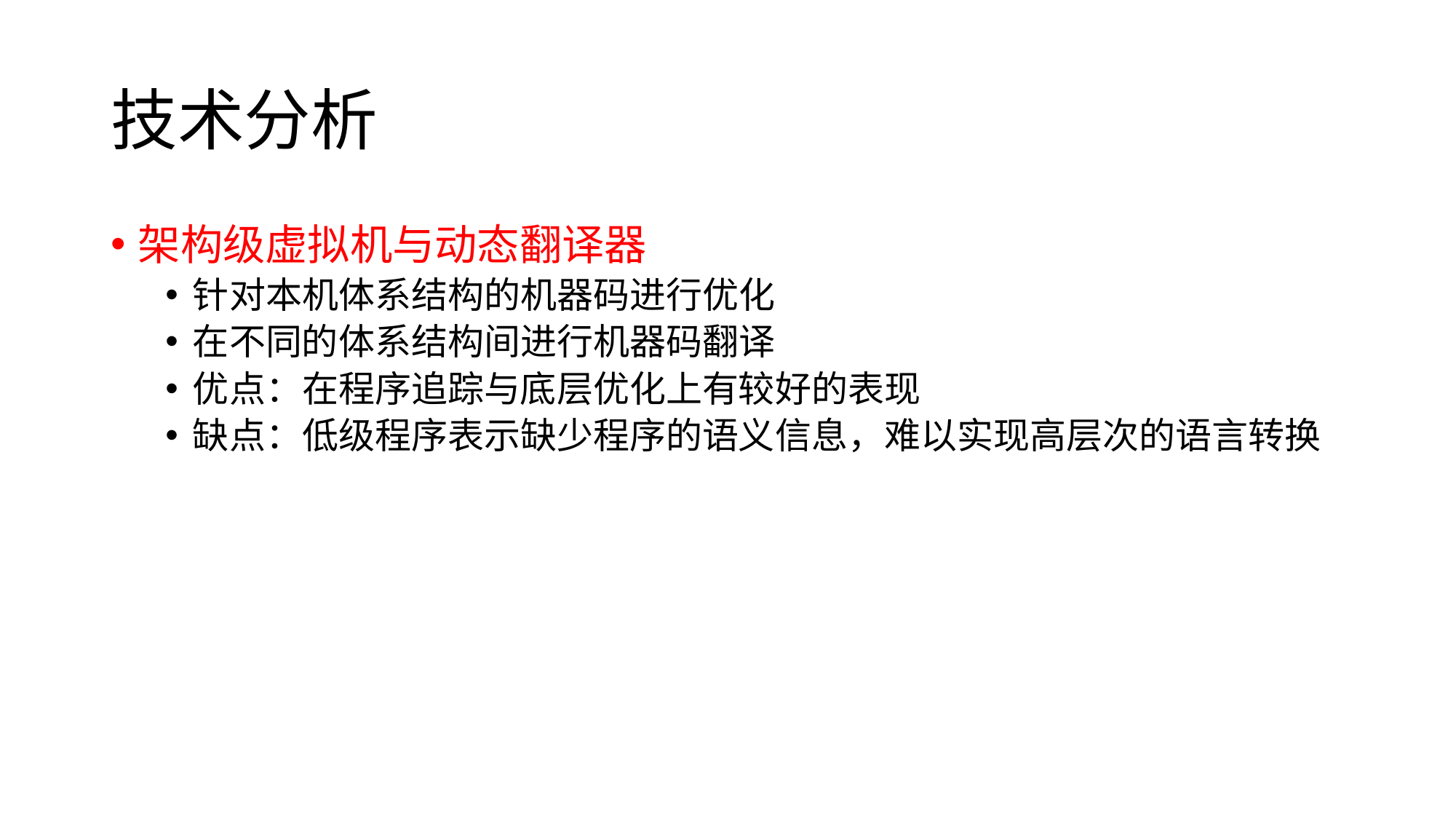

# 技术分析
架构级虚拟机与动态翻译器
针对本机体系结构的机器码进行优化
在不同的体系结构间进行机器码翻译
优点：在程序追踪与底层优化上有较好的表现
缺点：低级程序表示缺少程序的语义信息，难以实现高层次的语言转换